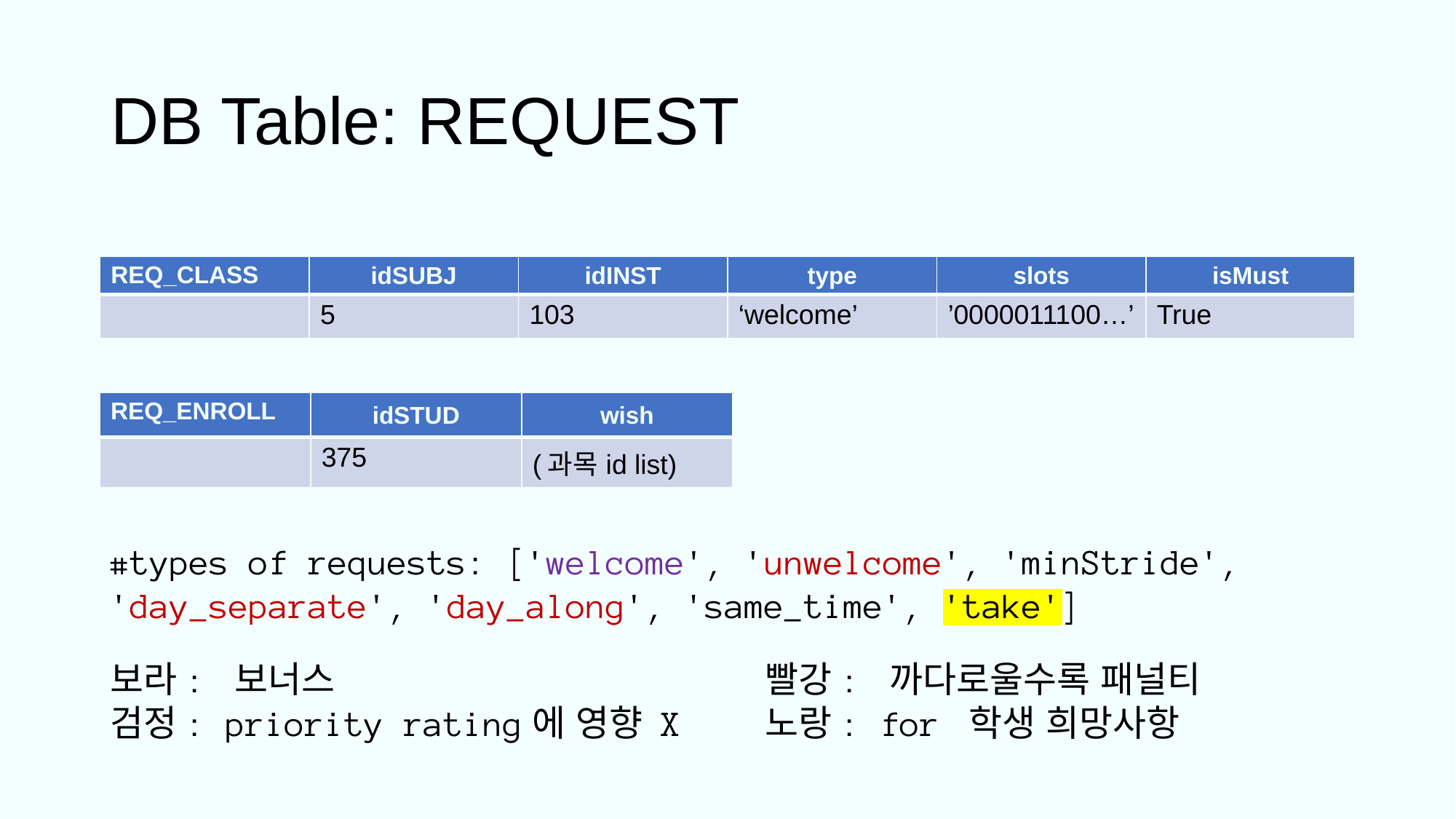

# DB Table: REQUEST
| REQ\_CLASS | idSUBJ | idINST | type | slots | isMust |
| --- | --- | --- | --- | --- | --- |
|  | 5 | 103 | ‘welcome’ | ’0000011100…’ | True |
| REQ\_ENROLL | idSTUD | wish |
| --- | --- | --- |
|  | 375 | (과목id list) |
#types of requests: ['welcome', 'unwelcome', 'minStride', 'day_separate', 'day_along', 'same_time', 'take']
보라: 보너스				빨강: 까다로울수록 패널티
검정: priority rating에 영향 X 	노랑: for 학생 희망사항